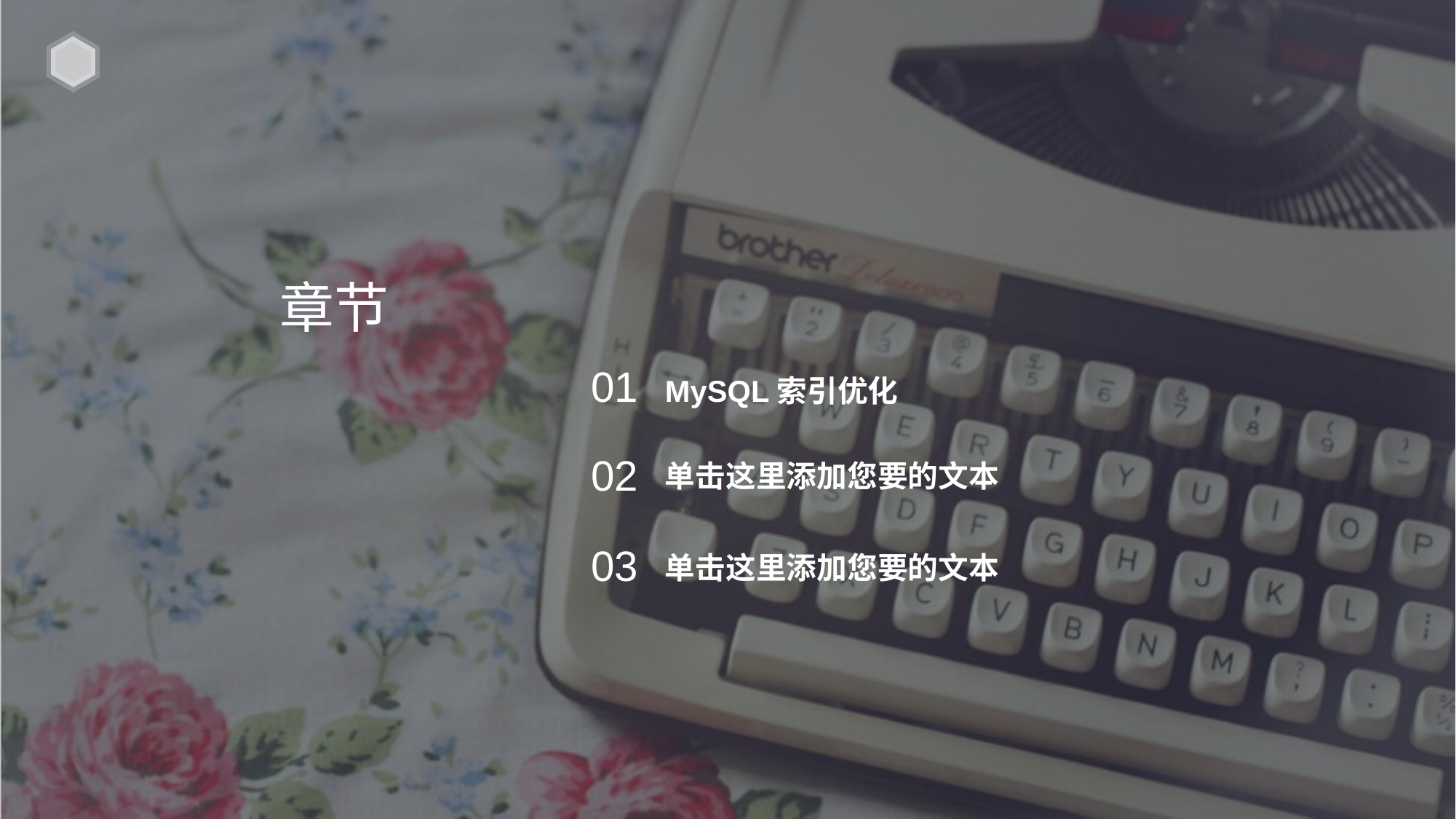

章节
01
MySQL索引优化
02
单击这里添加您要的文本
03
单击这里添加您要的文本